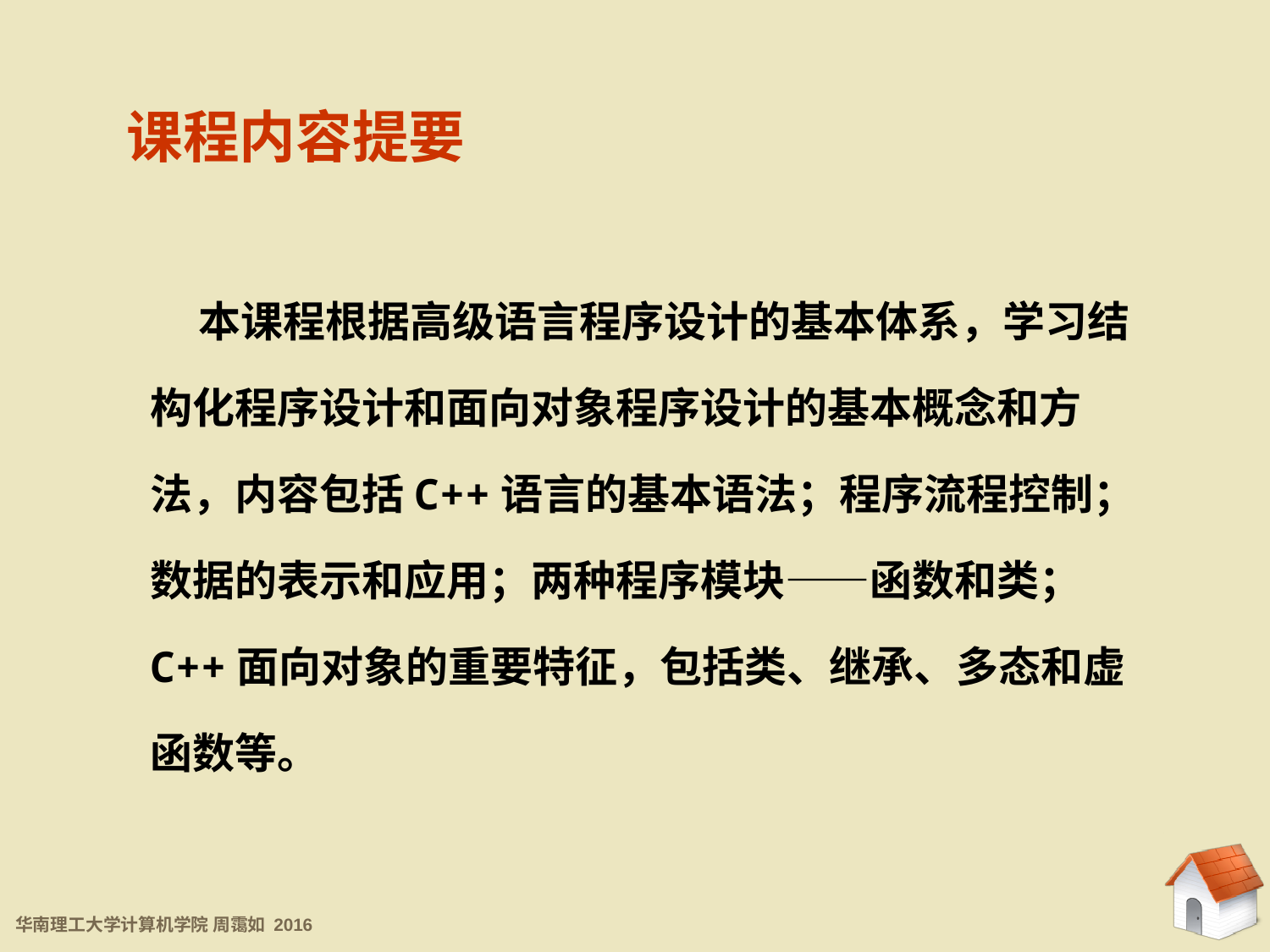

课程内容提要
    本课程根据高级语言程序设计的基本体系，学习结构化程序设计和面向对象程序设计的基本概念和方法，内容包括C++语言的基本语法；程序流程控制；数据的表示和应用；两种程序模块——函数和类；C++面向对象的重要特征，包括类、继承、多态和虚函数等。